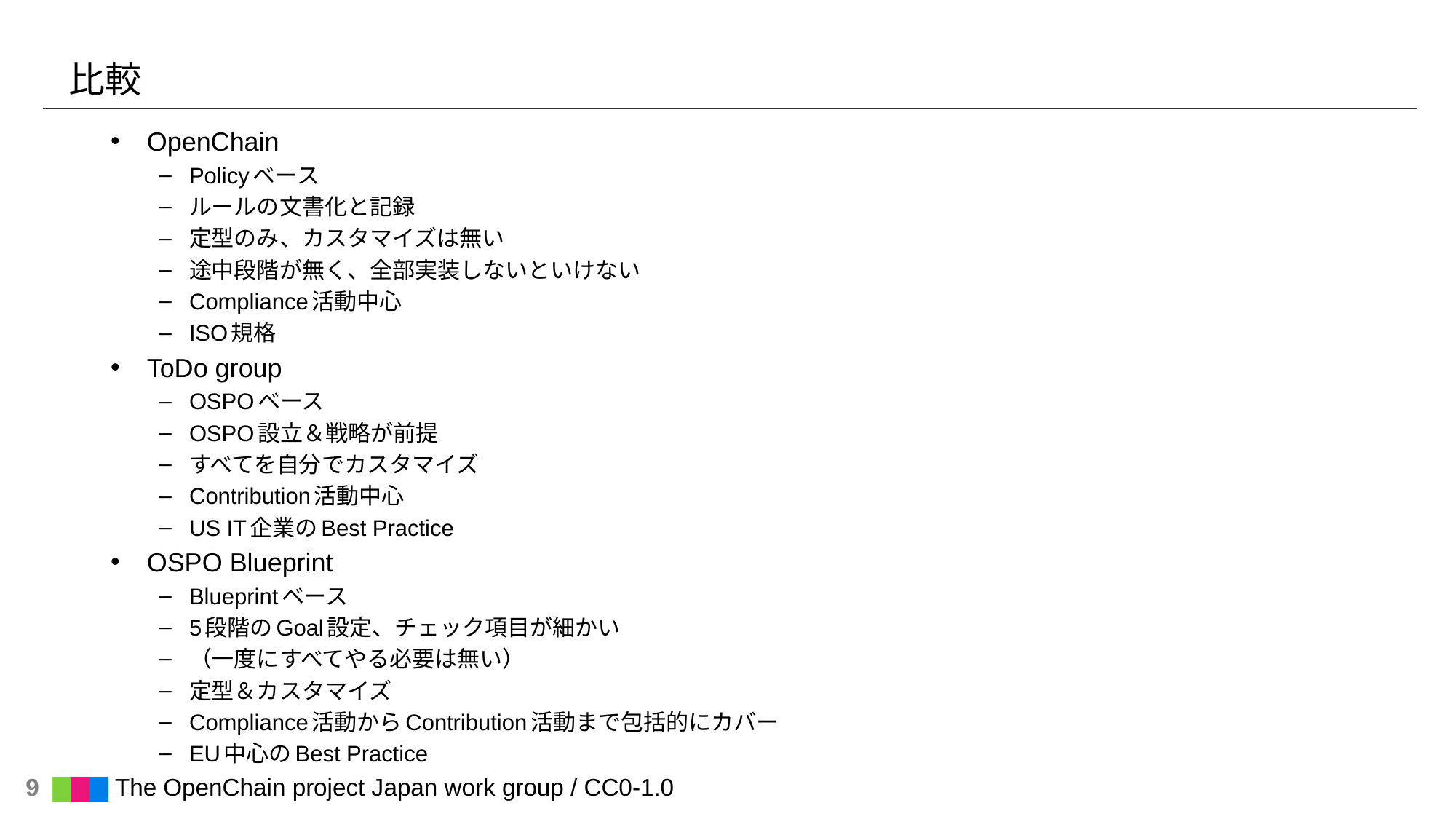

# 比較
OpenChain
Policyベース
ルールの文書化と記録
定型のみ、カスタマイズは無い
途中段階が無く、全部実装しないといけない
Compliance活動中心
ISO規格
ToDo group
OSPOベース
OSPO設立＆戦略が前提
すべてを自分でカスタマイズ
Contribution活動中心
US IT企業のBest Practice
OSPO Blueprint
Blueprintベース
5段階のGoal設定、チェック項目が細かい
（一度にすべてやる必要は無い）
定型＆カスタマイズ
Compliance活動からContribution活動まで包括的にカバー
EU中心のBest Practice